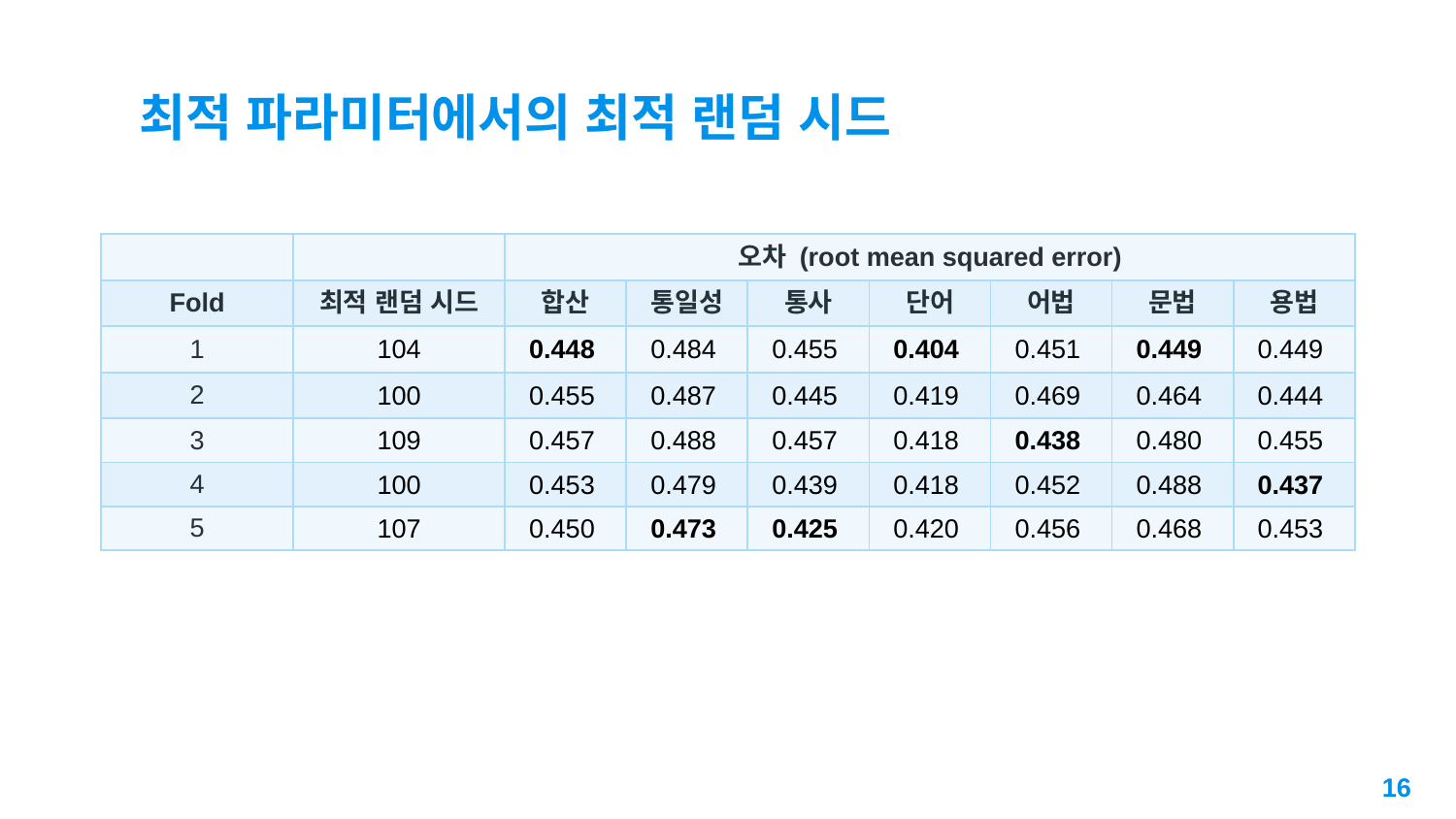

# 최적 파라미터에서의 최적 랜덤 시드
|  |  | 오차 (root mean squared error) |  |  |  |  |  |  |
| --- | --- | --- | --- | --- | --- | --- | --- | --- |
| Fold | 최적 랜덤 시드 | 합산 | 통일성 | 통사 | 단어 | 어법 | 문법 | 용법 |
| 1 | 104 | 0.448 | 0.484 | 0.455 | 0.404 | 0.451 | 0.449 | 0.449 |
| 2 | 100 | 0.455 | 0.487 | 0.445 | 0.419 | 0.469 | 0.464 | 0.444 |
| 3 | 109 | 0.457 | 0.488 | 0.457 | 0.418 | 0.438 | 0.480 | 0.455 |
| 4 | 100 | 0.453 | 0.479 | 0.439 | 0.418 | 0.452 | 0.488 | 0.437 |
| 5 | 107 | 0.450 | 0.473 | 0.425 | 0.420 | 0.456 | 0.468 | 0.453 |
16